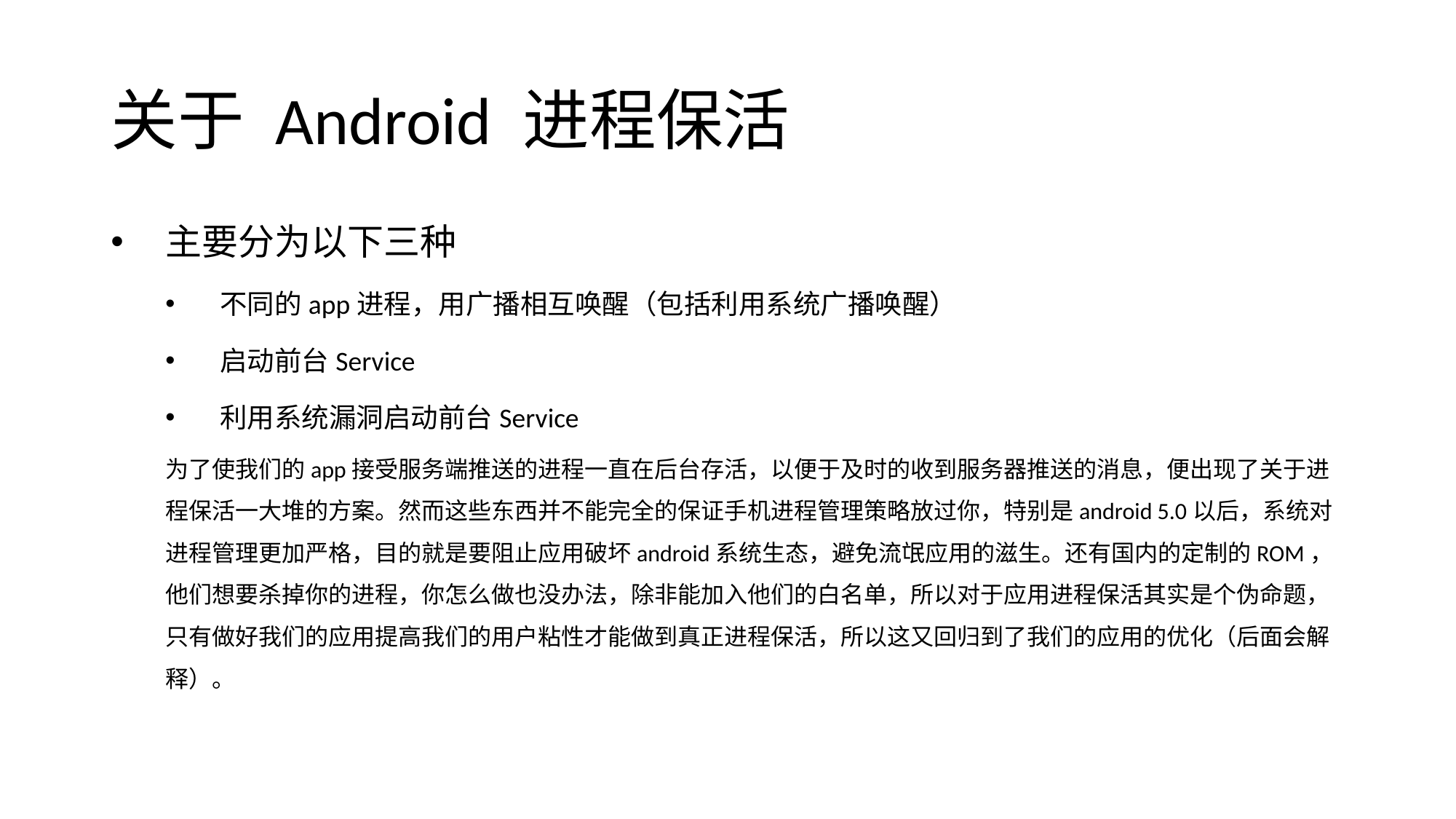

# 关于 Android 进程保活
主要分为以下三种
不同的app进程，用广播相互唤醒（包括利用系统广播唤醒）
启动前台Service
利用系统漏洞启动前台Service
为了使我们的app接受服务端推送的进程一直在后台存活，以便于及时的收到服务器推送的消息，便出现了关于进程保活一大堆的方案。然而这些东西并不能完全的保证手机进程管理策略放过你，特别是android 5.0以后，系统对进程管理更加严格，目的就是要阻止应用破坏android系统生态，避免流氓应用的滋生。还有国内的定制的ROM，他们想要杀掉你的进程，你怎么做也没办法，除非能加入他们的白名单，所以对于应用进程保活其实是个伪命题，只有做好我们的应用提高我们的用户粘性才能做到真正进程保活，所以这又回归到了我们的应用的优化（后面会解释）。